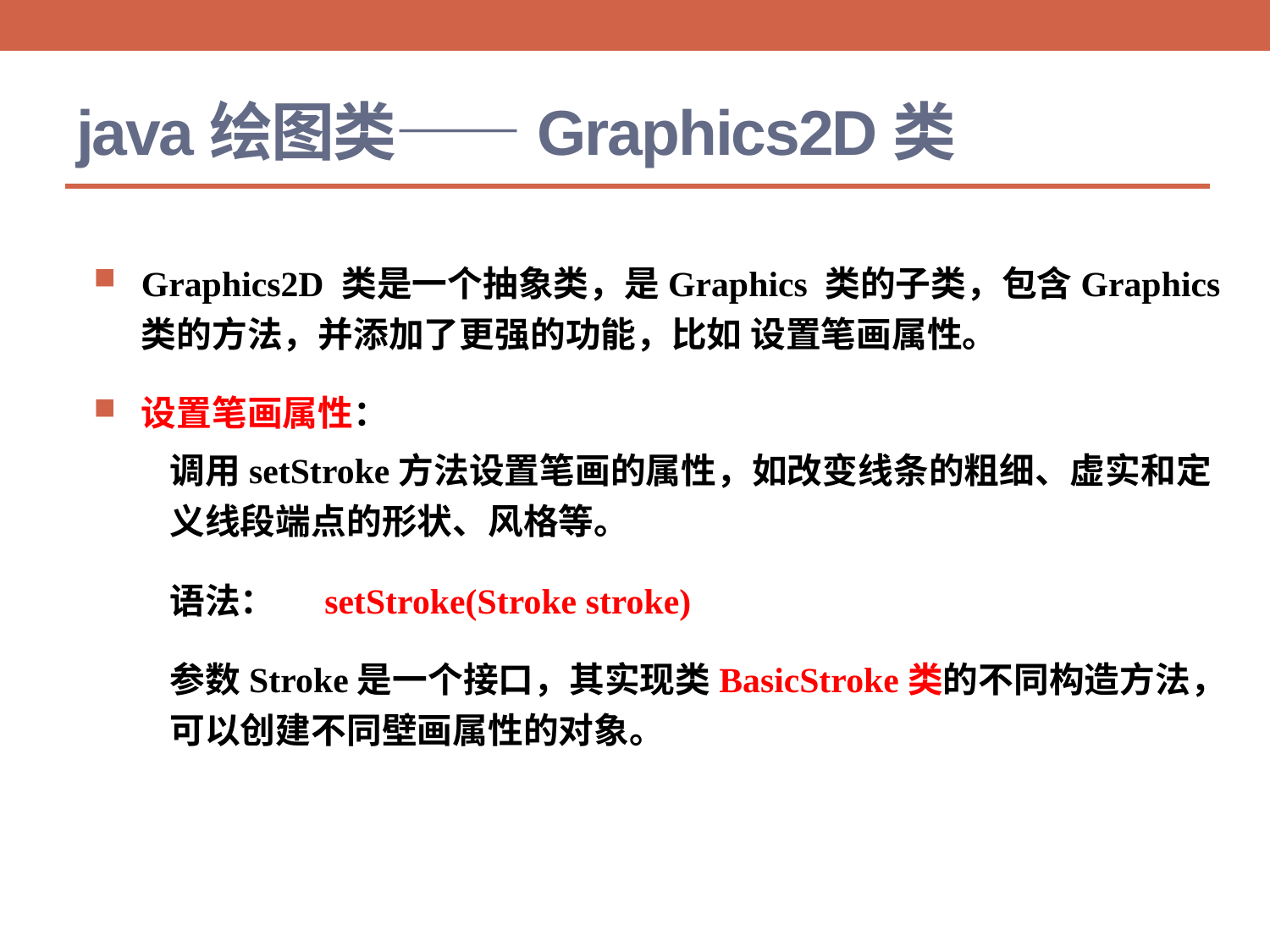

# java绘图类——Graphics2D类
Graphics2D 类是一个抽象类，是Graphics 类的子类，包含Graphics类的方法，并添加了更强的功能，比如 设置笔画属性。
设置笔画属性：
调用setStroke方法设置笔画的属性，如改变线条的粗细、虚实和定义线段端点的形状、风格等。
语法：     setStroke(Stroke stroke)
参数Stroke是一个接口，其实现类BasicStroke类的不同构造方法，可以创建不同壁画属性的对象。